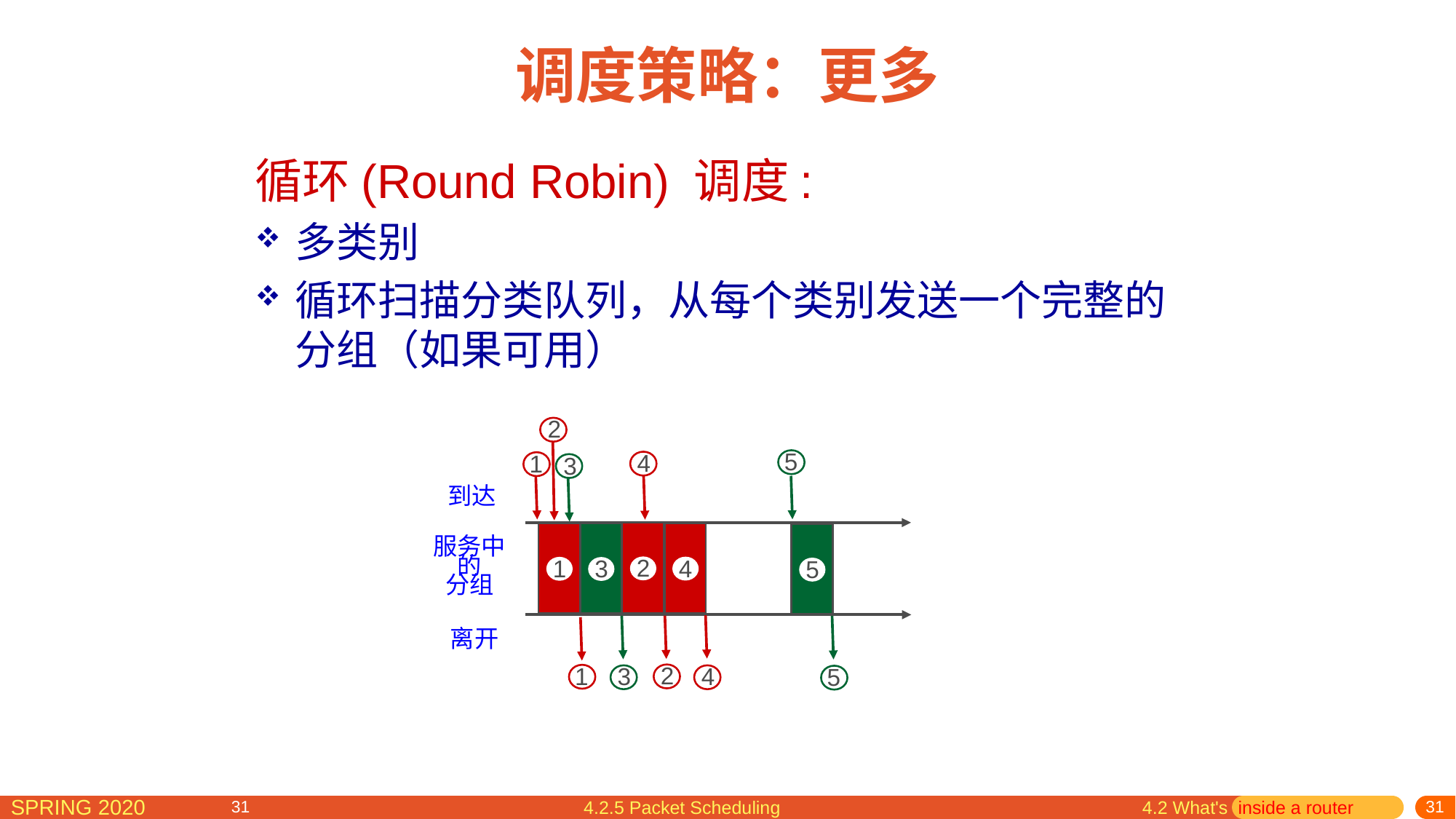

# 调度策略：更多
循环(Round Robin) 调度:
多类别
循环扫描分类队列，从每个类别发送一个完整的分组（如果可用）

2

5

4

1

3

到达

2

4

1

3

5

服务中
的
分组
4

2

5

1

离开
3

4.2.5 Packet Scheduling
4.2 What's  inside a router